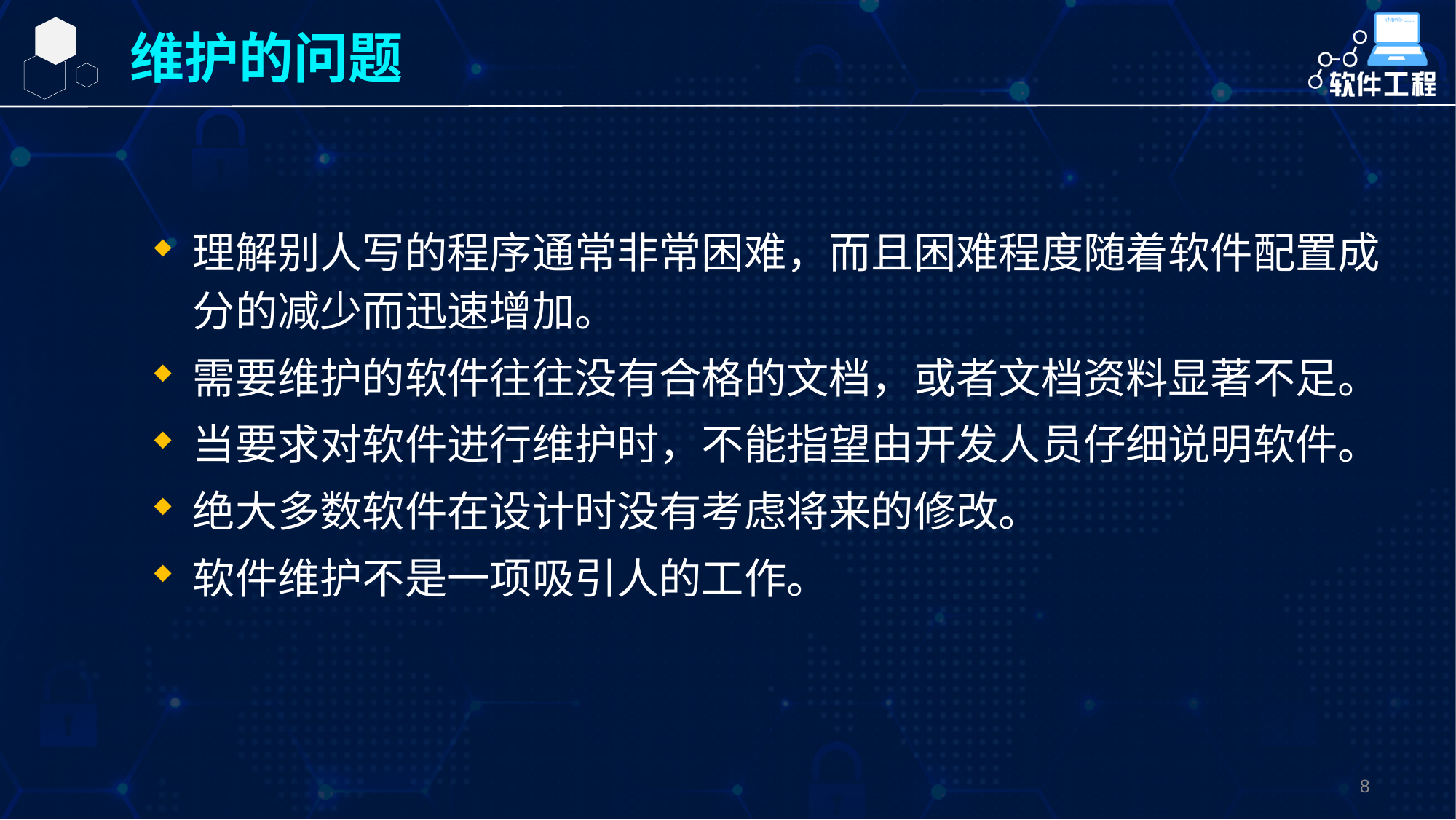

维护的问题
理解别人写的程序通常非常困难，而且困难程度随着软件配置成分的减少而迅速增加。
需要维护的软件往往没有合格的文档，或者文档资料显著不足。
当要求对软件进行维护时，不能指望由开发人员仔细说明软件。
绝大多数软件在设计时没有考虑将来的修改。
软件维护不是一项吸引人的工作。

8